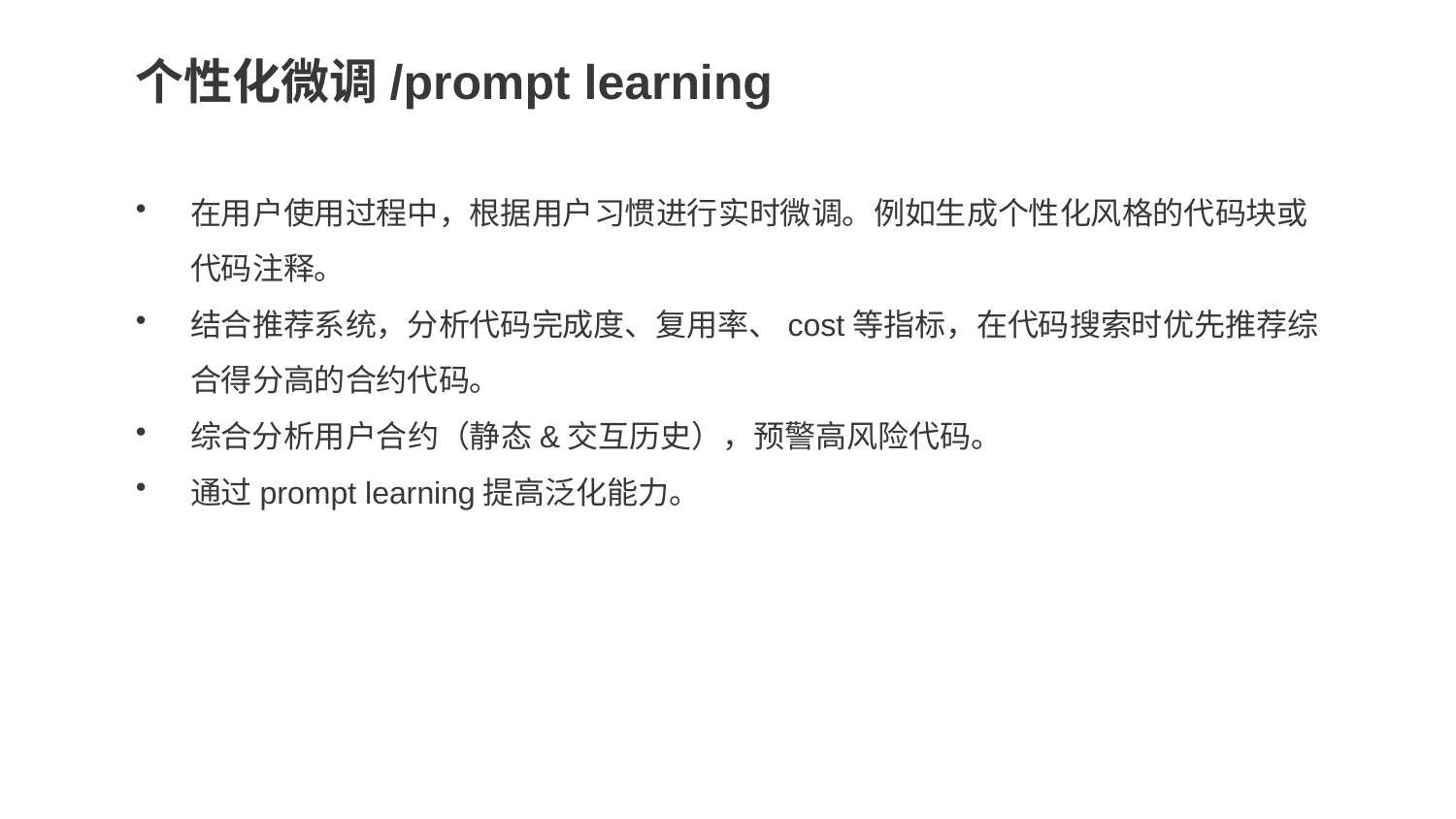

个性化微调/prompt learning
在用户使用过程中，根据用户习惯进行实时微调。例如生成个性化风格的代码块或代码注释。
结合推荐系统，分析代码完成度、复用率、cost等指标，在代码搜索时优先推荐综合得分高的合约代码。
综合分析用户合约（静态&交互历史），预警高风险代码。
通过prompt learning提高泛化能力。